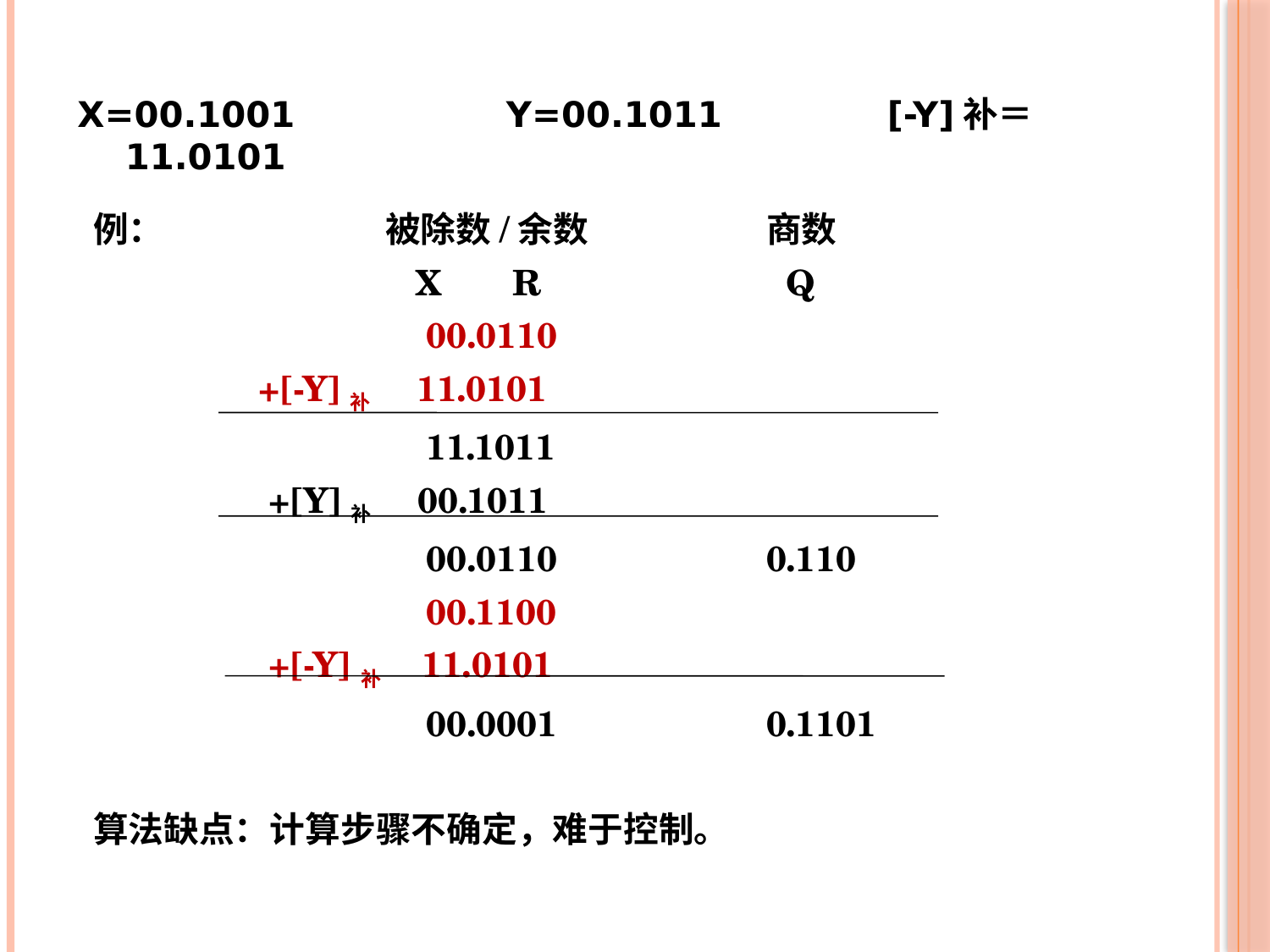

X=00.1001		Y=00.1011 		[-Y]补＝11.0101
例：		被除数/余数		商数
			   X	R		  Q
			    00.0110
		+[-Y]补        11.0101
			    11.1011
		 +[Y]补        00.1011
			    00.0110		0.110
			    00.1100
		 +[-Y]补       11.0101
			    00.0001		0.1101

算法缺点：计算步骤不确定，难于控制。